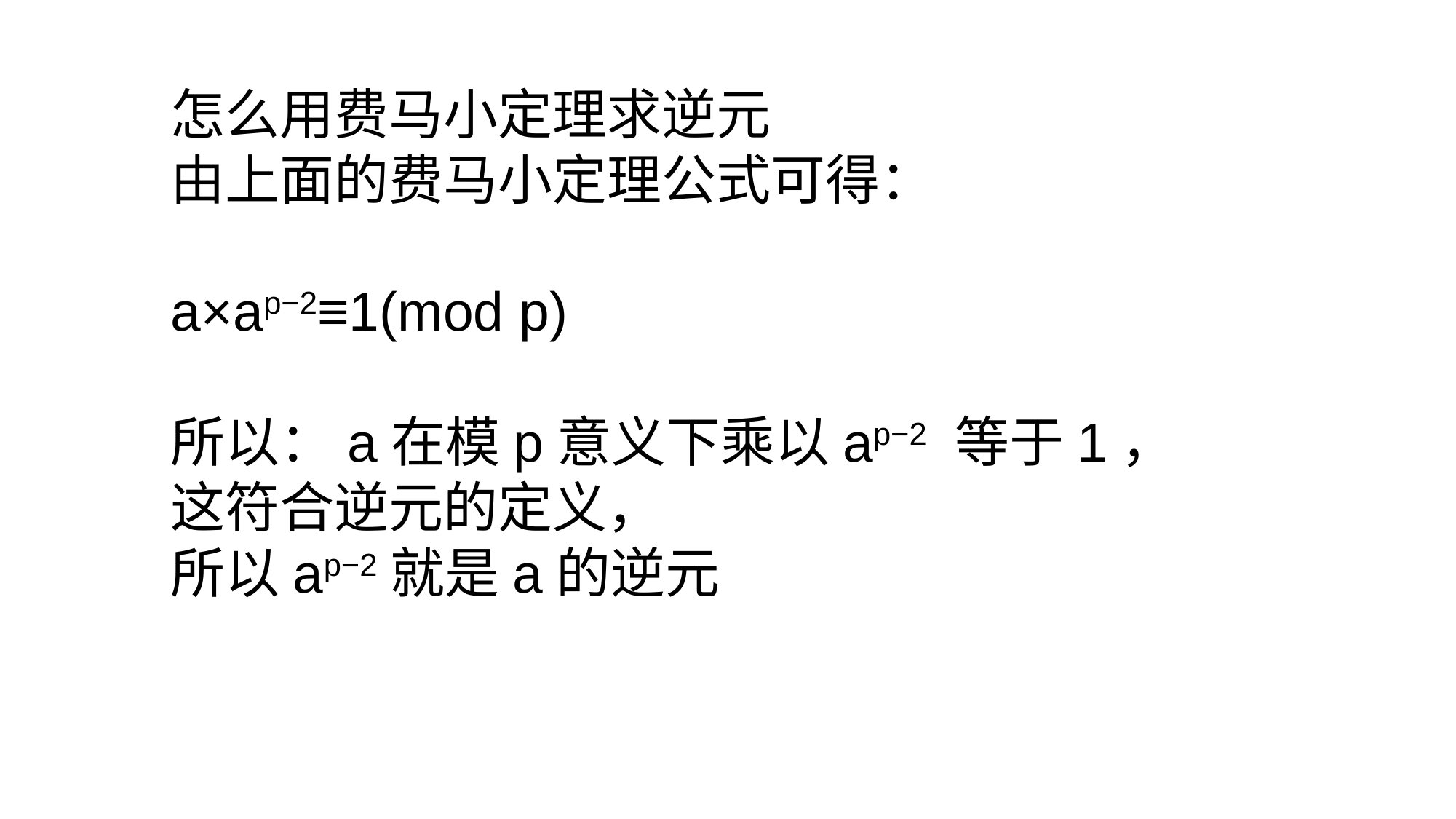

怎么用费马小定理求逆元
由上面的费马小定理公式可得：

a×ap−2≡1(mod p)

所以：a在模p意义下乘以ap−2 等于1，
这符合逆元的定义，
所以ap−2就是a的逆元